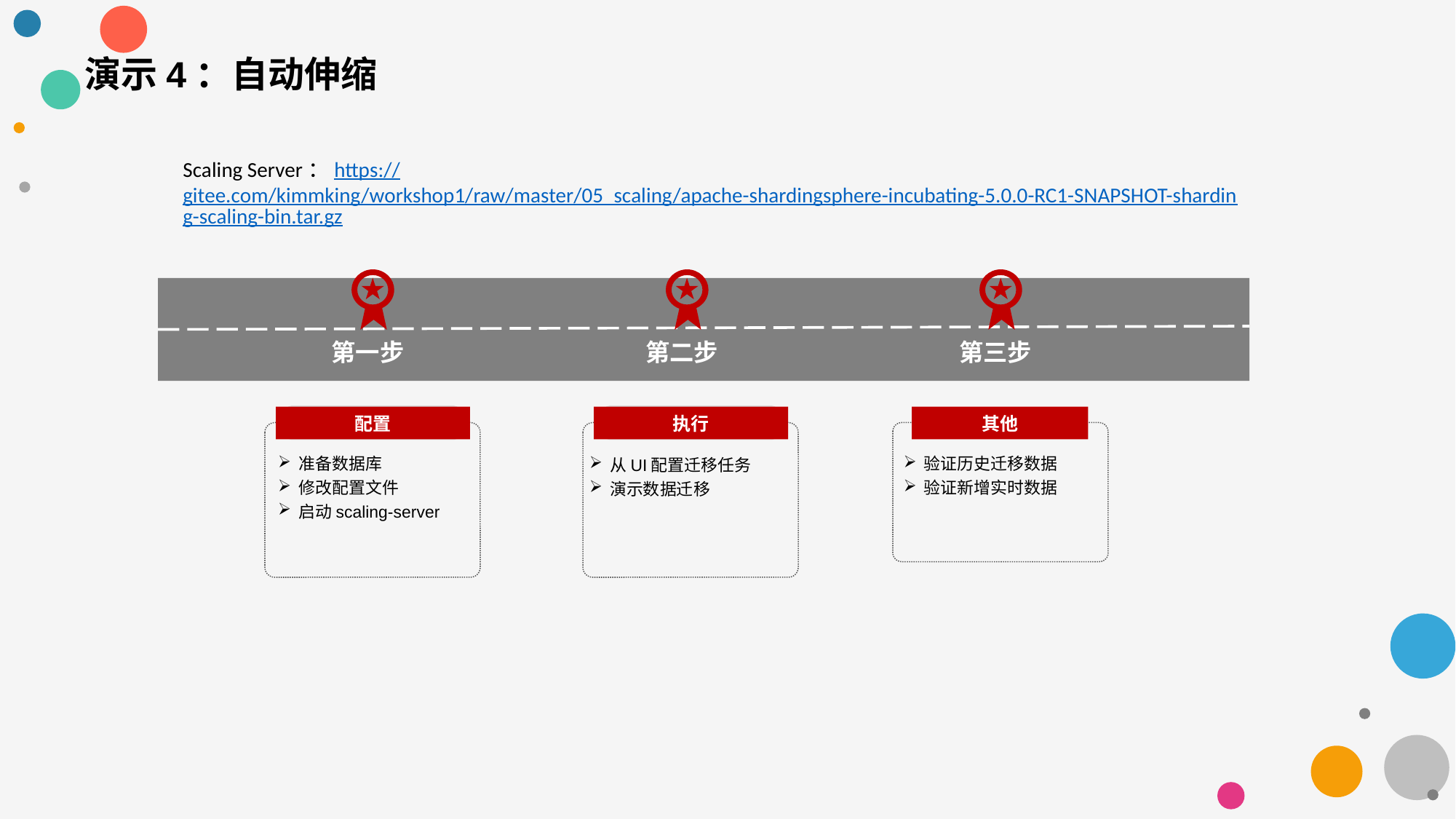

演示4：自动伸缩
Scaling Server：https://gitee.com/kimmking/workshop1/raw/master/05_scaling/apache-shardingsphere-incubating-5.0.0-RC1-SNAPSHOT-sharding-scaling-bin.tar.gz

第一步
第二步
第三步
配置

执行

其他

验证历史迁移数据
验证新增实时数据
准备数据库
修改配置文件
启动scaling-server
从UI配置迁移任务
演示数据迁移